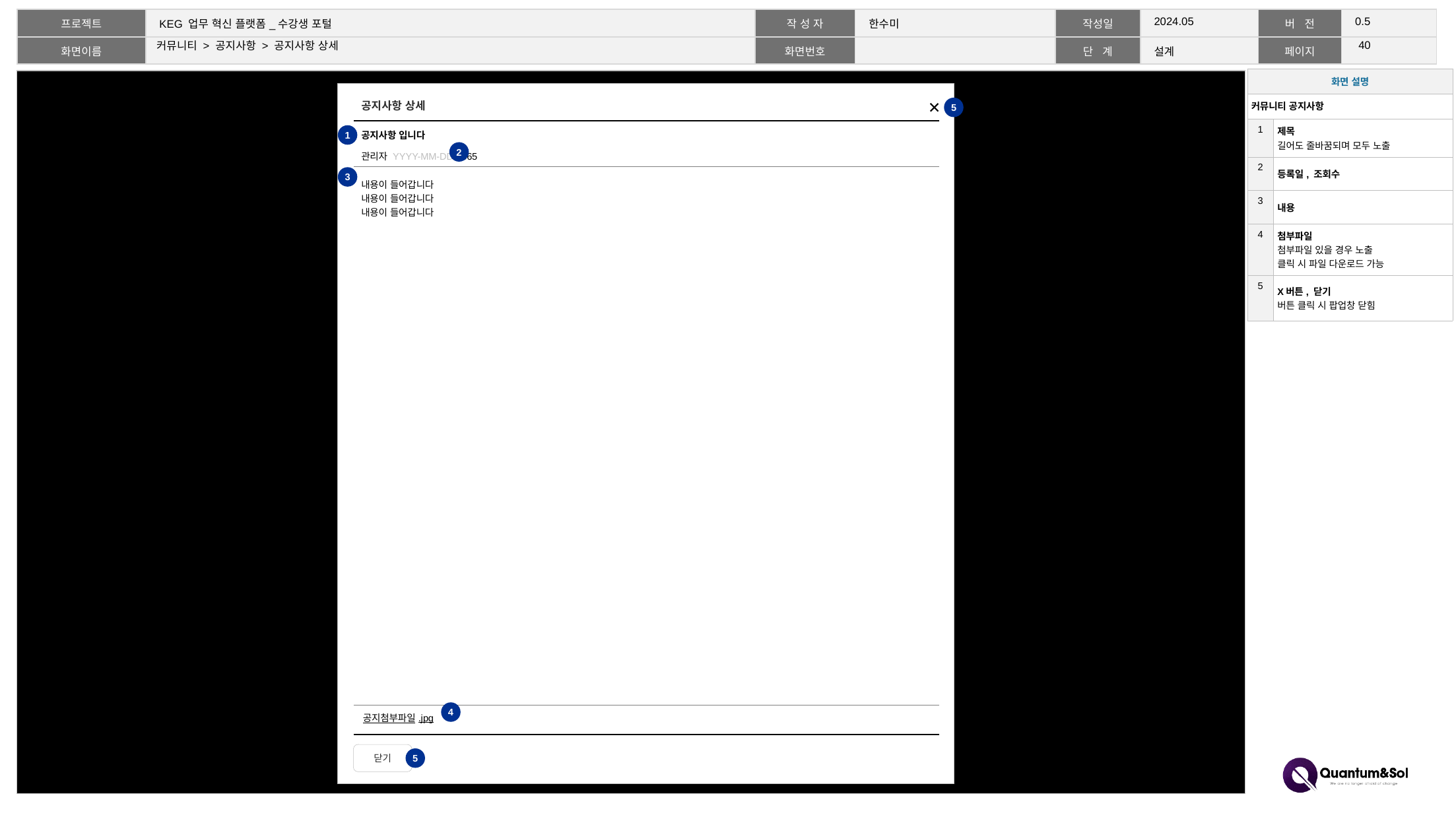

40

# 커뮤니티 > 공지사항 > 공지사항 상세
| 화면 설명 |  |
| --- | --- |
| 커뮤니티 공지사항 |  |
| 1 | 제목 길어도 줄바꿈되며 모두 노출 |
| 2 | 등록일, 조회수 |
| 3 | 내용 |
| 4 | 첨부파일 첨부파일 있을 경우 노출 클릭 시 파일 다운로드 가능 |
| 5 | X버튼, 닫기 버튼 클릭 시 팝업창 닫힘 |
공지사항 상세
5
| 공지사항 입니다 관리자 YYYY-MM-DD 2365 |  |  |  |  |
| --- | --- | --- | --- | --- |
| 내용이 들어갑니다 내용이 들어갑니다 내용이 들어갑니다 |  |  |  |  |
| 공지첨부파일.jpg |  |  |  |  |
1
2
3
4
닫기
5